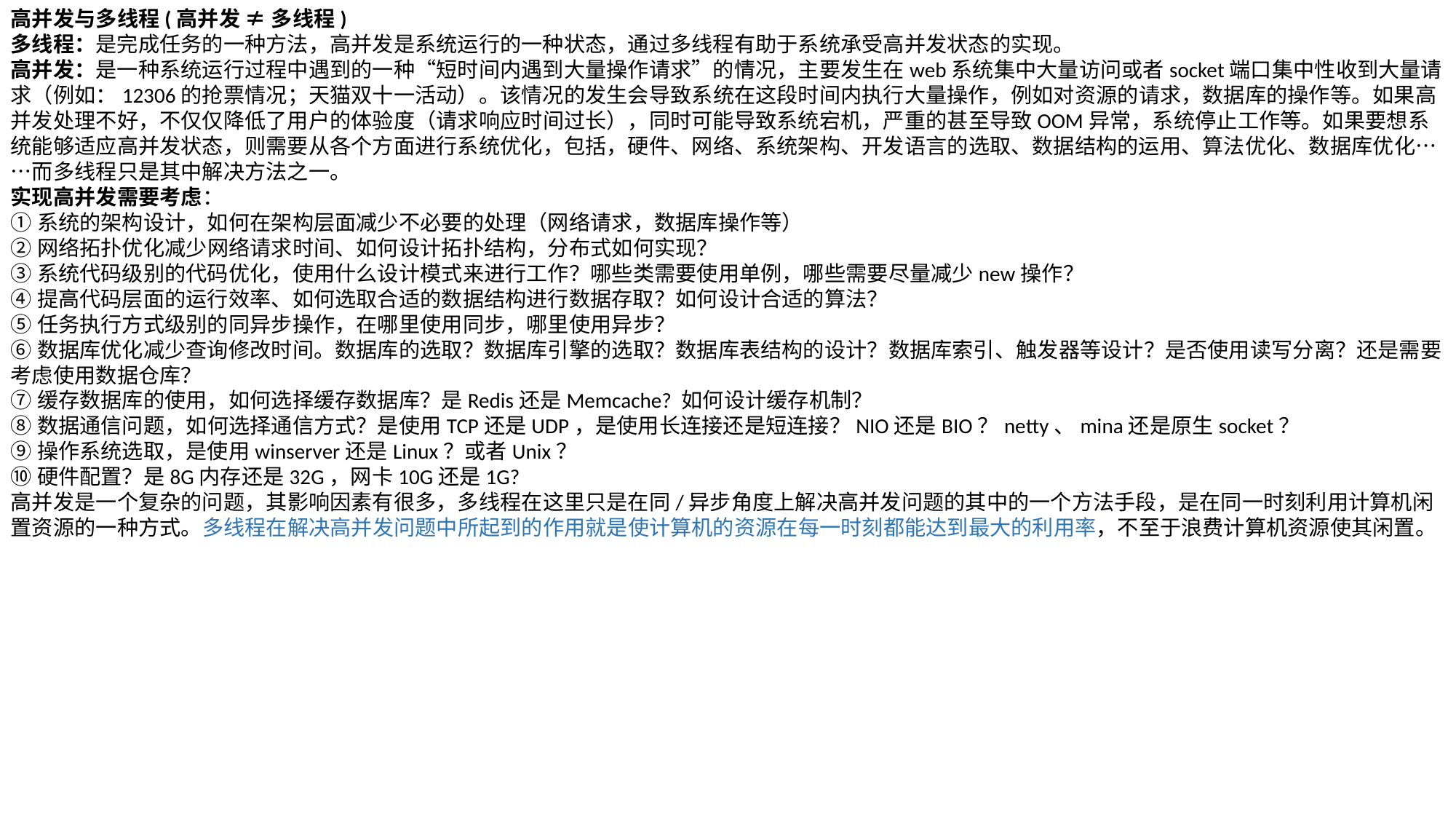

高并发与多线程(高并发 ≠ 多线程)
多线程：是完成任务的一种方法，高并发是系统运行的一种状态，通过多线程有助于系统承受高并发状态的实现。
高并发：是一种系统运行过程中遇到的一种“短时间内遇到大量操作请求”的情况，主要发生在web系统集中大量访问或者socket端口集中性收到大量请求（例如：12306的抢票情况；天猫双十一活动）。该情况的发生会导致系统在这段时间内执行大量操作，例如对资源的请求，数据库的操作等。如果高并发处理不好，不仅仅降低了用户的体验度（请求响应时间过长），同时可能导致系统宕机，严重的甚至导致OOM异常，系统停止工作等。如果要想系统能够适应高并发状态，则需要从各个方面进行系统优化，包括，硬件、网络、系统架构、开发语言的选取、数据结构的运用、算法优化、数据库优化……而多线程只是其中解决方法之一。
实现高并发需要考虑：
①系统的架构设计，如何在架构层面减少不必要的处理（网络请求，数据库操作等）
②网络拓扑优化减少网络请求时间、如何设计拓扑结构，分布式如何实现？
③系统代码级别的代码优化，使用什么设计模式来进行工作？哪些类需要使用单例，哪些需要尽量减少new操作？
④提高代码层面的运行效率、如何选取合适的数据结构进行数据存取？如何设计合适的算法？
⑤任务执行方式级别的同异步操作，在哪里使用同步，哪里使用异步？
⑥数据库优化减少查询修改时间。数据库的选取？数据库引擎的选取？数据库表结构的设计？数据库索引、触发器等设计？是否使用读写分离？还是需要考虑使用数据仓库？
⑦缓存数据库的使用，如何选择缓存数据库？是Redis还是Memcache? 如何设计缓存机制？
⑧数据通信问题，如何选择通信方式？是使用TCP还是UDP，是使用长连接还是短连接？NIO还是BIO？netty、mina还是原生socket？
⑨操作系统选取，是使用winserver还是Linux？或者Unix？
⑩硬件配置？是8G内存还是32G，网卡10G还是1G?
高并发是一个复杂的问题，其影响因素有很多，多线程在这里只是在同/异步角度上解决高并发问题的其中的一个方法手段，是在同一时刻利用计算机闲置资源的一种方式。多线程在解决高并发问题中所起到的作用就是使计算机的资源在每一时刻都能达到最大的利用率，不至于浪费计算机资源使其闲置。